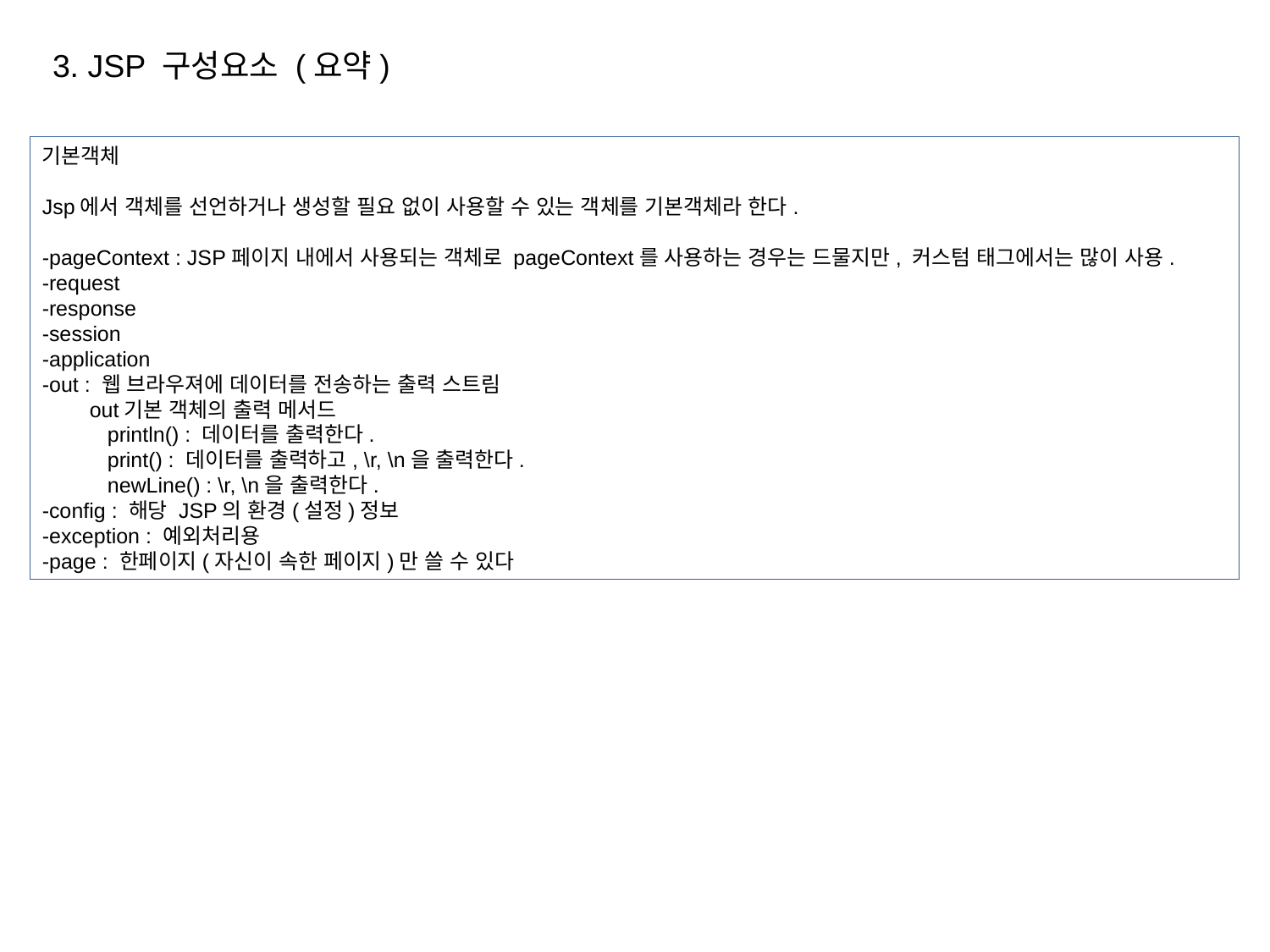

3. JSP 구성요소 (요약)
기본객체

Jsp에서 객체를 선언하거나 생성할 필요 없이 사용할 수 있는 객체를 기본객체라 한다.

-pageContext : JSP페이지 내에서 사용되는 객체로 pageContext를 사용하는 경우는 드물지만, 커스텀 태그에서는 많이 사용.
-request
-response
-session
-application
-out : 웹 브라우져에 데이터를 전송하는 출력 스트림
        out기본 객체의 출력 메서드
           println() : 데이터를 출력한다.
           print() : 데이터를 출력하고, \r, \n을 출력한다.
           newLine() : \r, \n을 출력한다.
-config : 해당 JSP의 환경(설정)정보
-exception : 예외처리용
-page : 한페이지(자신이 속한 페이지)만 쓸 수 있다